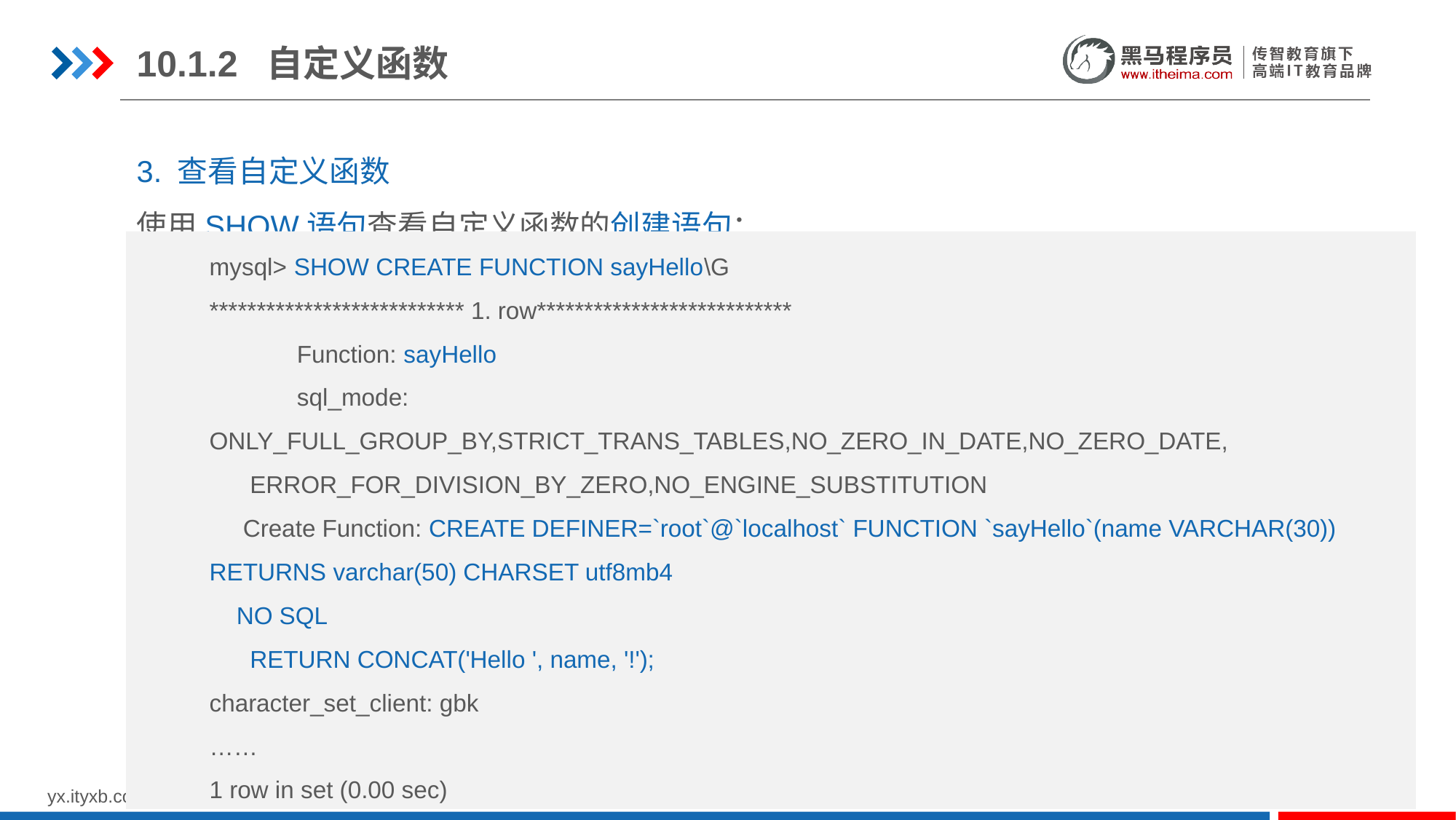

10.1.2  自定义函数
3. 查看自定义函数
使用SHOW语句查看自定义函数的创建语句：
mysql> SHOW CREATE FUNCTION sayHello\G
*************************** 1. row***************************
             Function: sayHello
             sql_mode: ONLY_FULL_GROUP_BY,STRICT_TRANS_TABLES,NO_ZERO_IN_DATE,NO_ZERO_DATE,
      ERROR_FOR_DIVISION_BY_ZERO,NO_ENGINE_SUBSTITUTION
     Create Function: CREATE DEFINER=`root`@`localhost` FUNCTION `sayHello`(name VARCHAR(30)) RETURNS varchar(50) CHARSET utf8mb4
    NO SQL
      RETURN CONCAT('Hello ', name, '!');
character_set_client: gbk
……
1 row in set (0.00 sec)